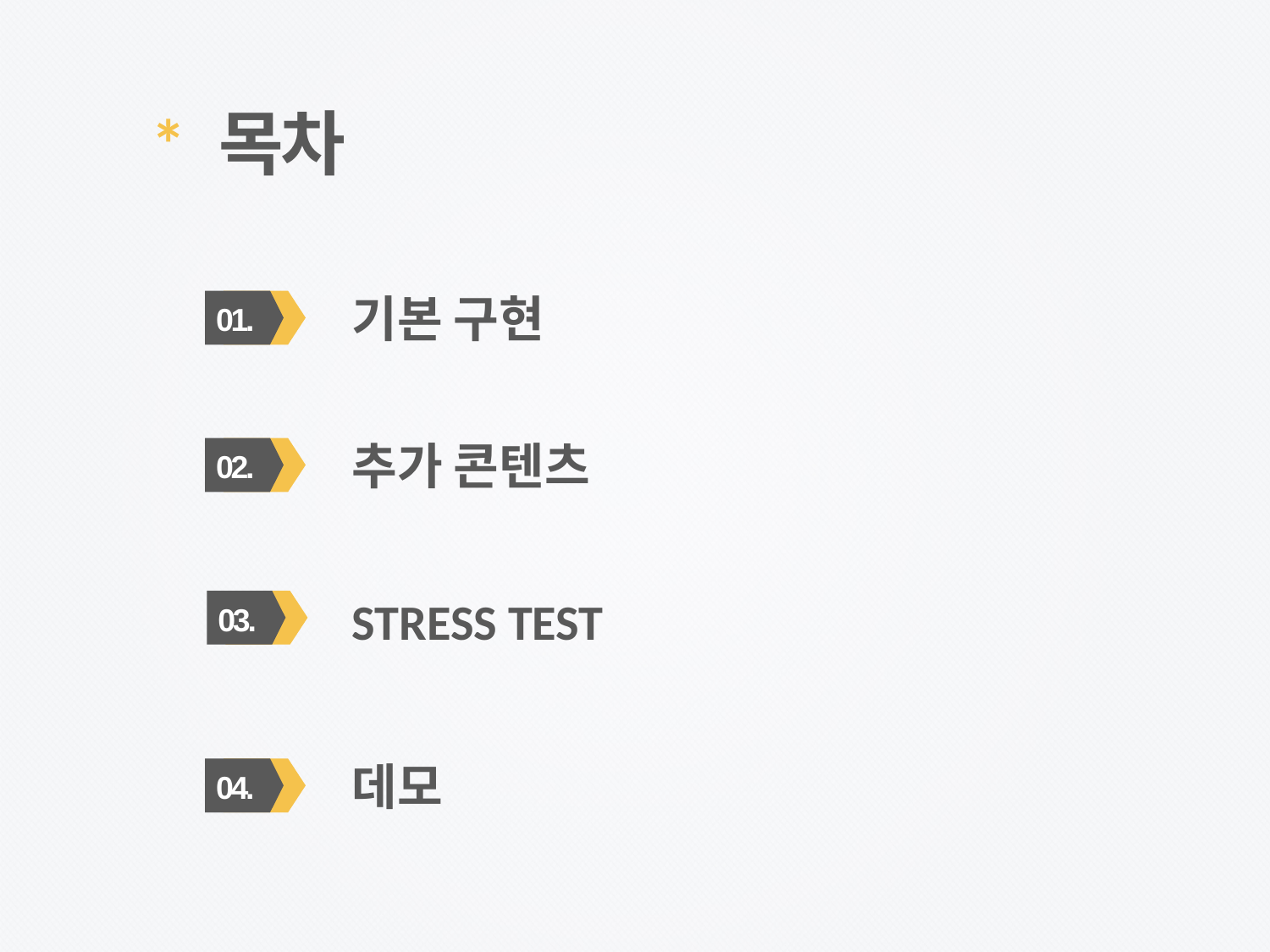

* 목차
기본 구현

01.
추가 콘텐츠

02.
STRESS TEST

03.
데모

04.